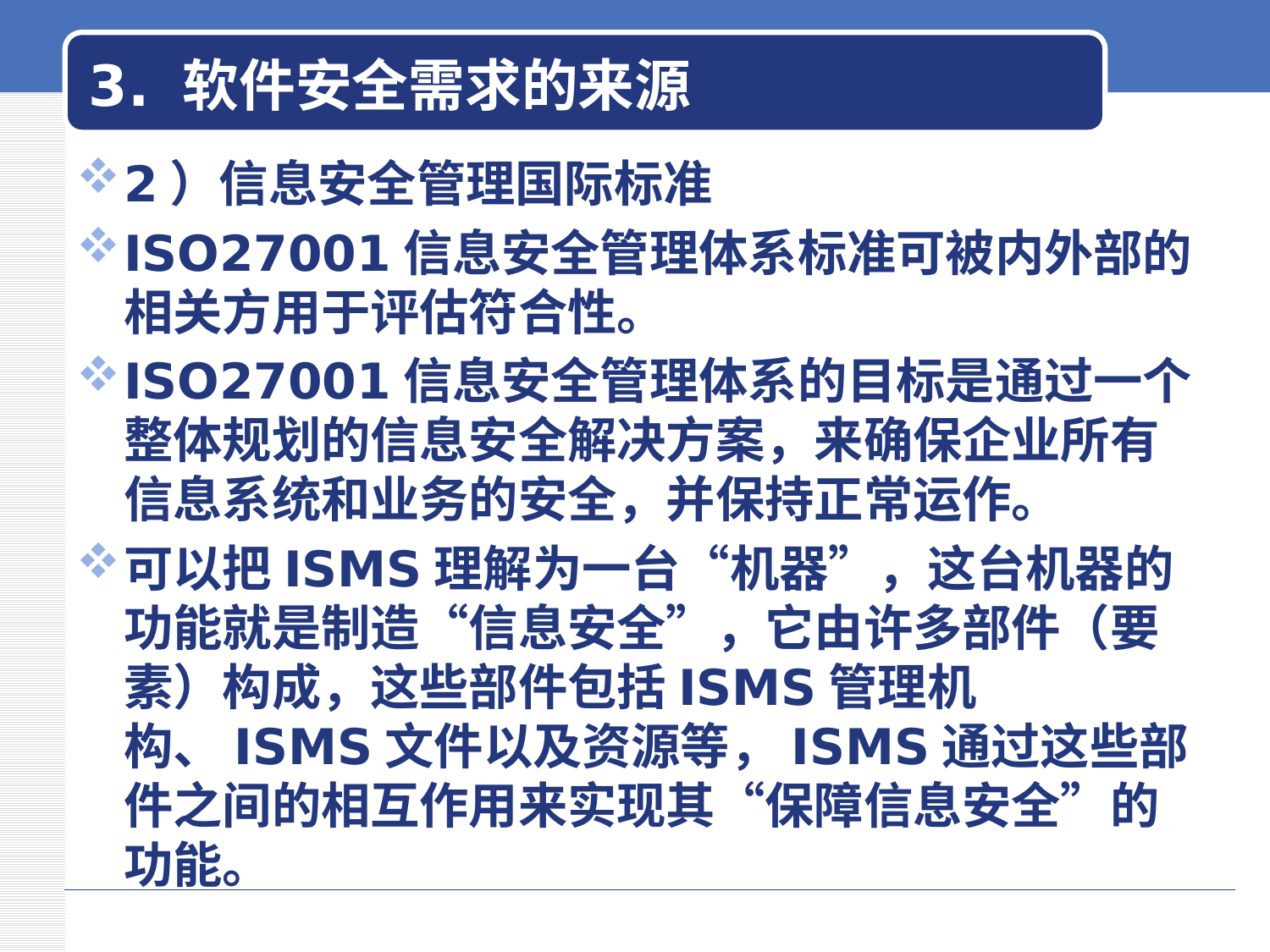

# 3. 软件安全需求的来源
2）信息安全管理国际标准
ISO27001信息安全管理体系标准可被内外部的相关方用于评估符合性。
ISO27001信息安全管理体系的目标是通过一个整体规划的信息安全解决方案，来确保企业所有信息系统和业务的安全，并保持正常运作。
可以把ISMS理解为一台“机器”，这台机器的功能就是制造“信息安全”，它由许多部件（要素）构成，这些部件包括ISMS管理机构、ISMS文件以及资源等，ISMS通过这些部件之间的相互作用来实现其“保障信息安全”的功能。